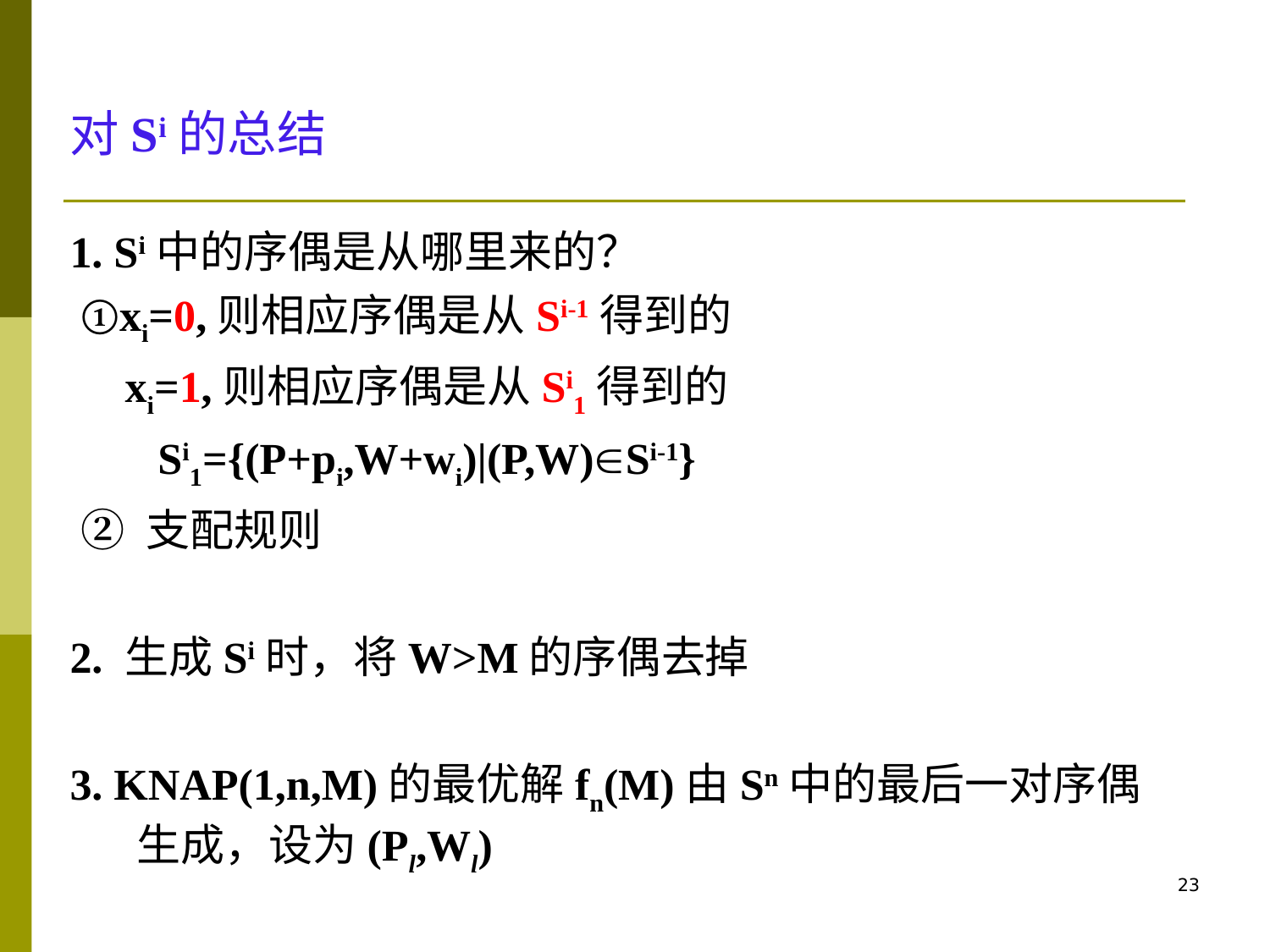

# 对Si的总结
1. Si中的序偶是从哪里来的？
 ①xi=0,则相应序偶是从Si-1得到的
     xi=1,则相应序偶是从Si1得到的
        Si1={(P+pi,W+wi)|(P,W)∈Si-1}
 ② 支配规则

2. 生成Si时，将W>M的序偶去掉

3. KNAP(1,n,M)的最优解fn(M)由Sn中的最后一对序偶生成，设为(Pl,Wl)
23